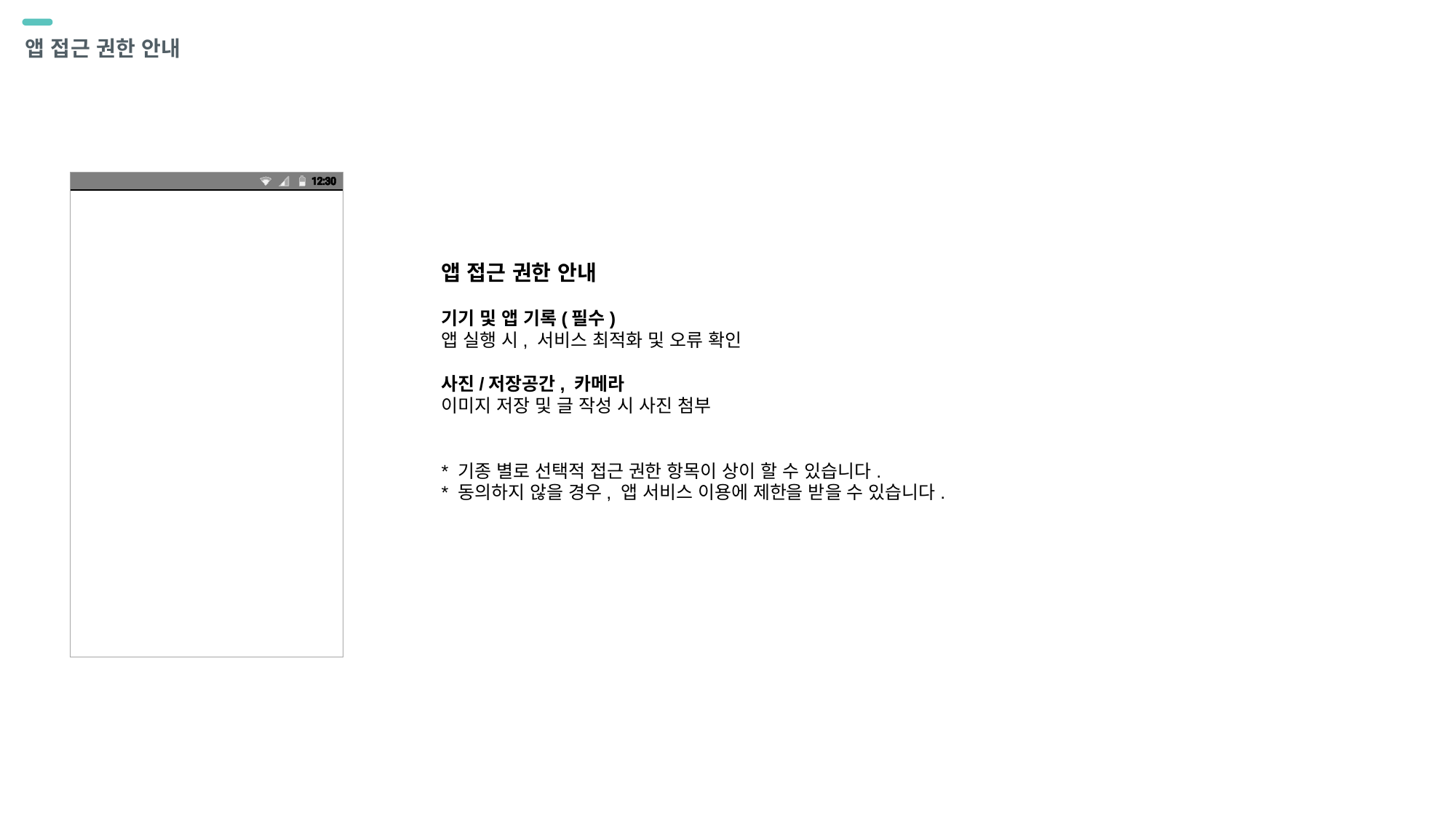

# 앱 접근 권한 안내

앱 접근 권한 안내

기기 및 앱 기록(필수)
앱 실행 시, 서비스 최적화 및 오류 확인

사진/저장공간, 카메라
이미지 저장 및 글 작성 시 사진 첨부

* 기종 별로 선택적 접근 권한 항목이 상이 할 수 있습니다.
* 동의하지 않을 경우, 앱 서비스 이용에 제한을 받을 수 있습니다.